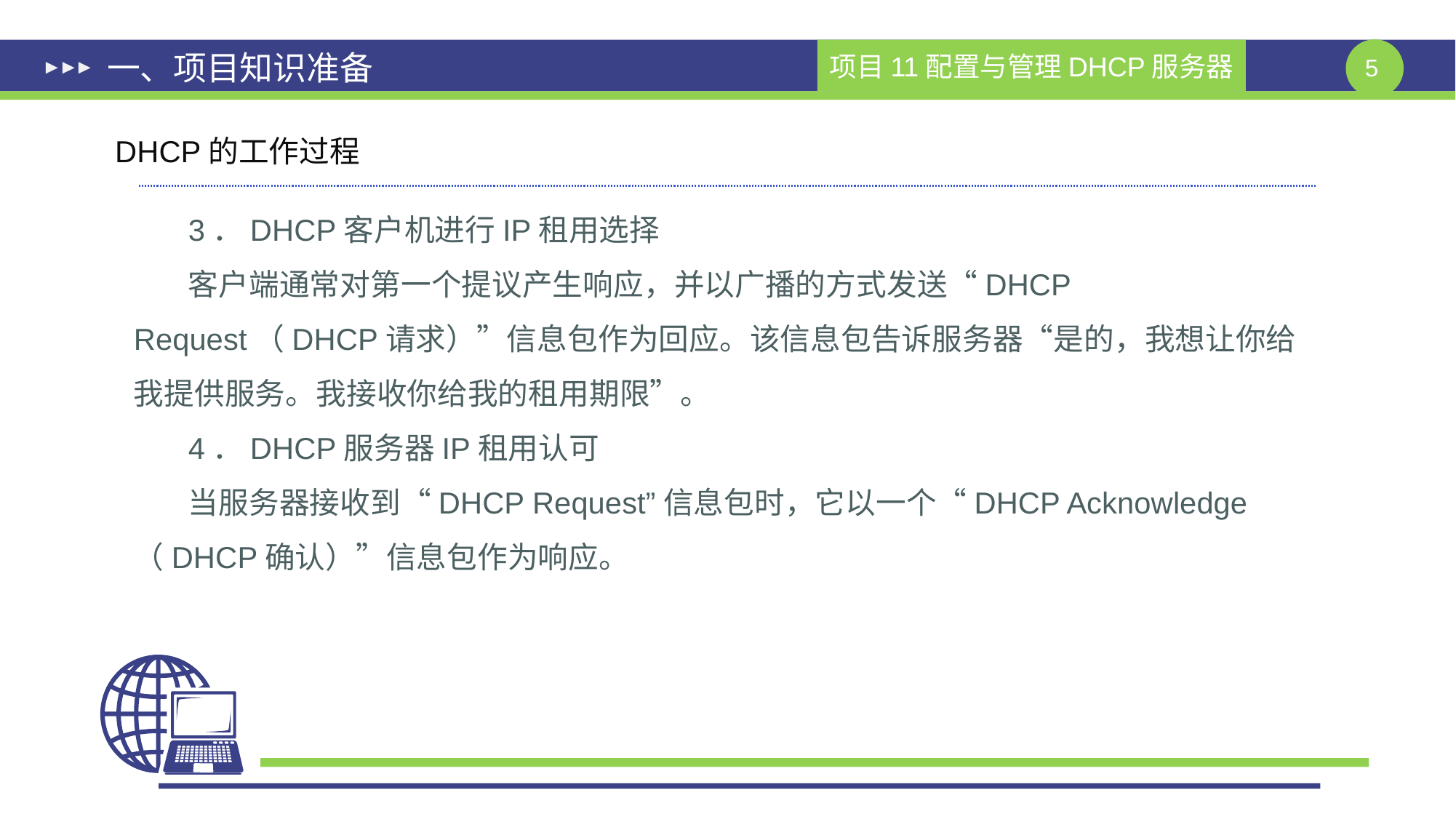

# 一、项目知识准备
DHCP的工作过程

3．DHCP客户机进行IP租用选择
客户端通常对第一个提议产生响应，并以广播的方式发送“DHCP Request（DHCP请求）”信息包作为回应。该信息包告诉服务器“是的，我想让你给我提供服务。我接收你给我的租用期限”。
4．DHCP服务器IP租用认可
当服务器接收到“DHCP Request”信息包时，它以一个“DHCP Acknowledge（DHCP确认）”信息包作为响应。